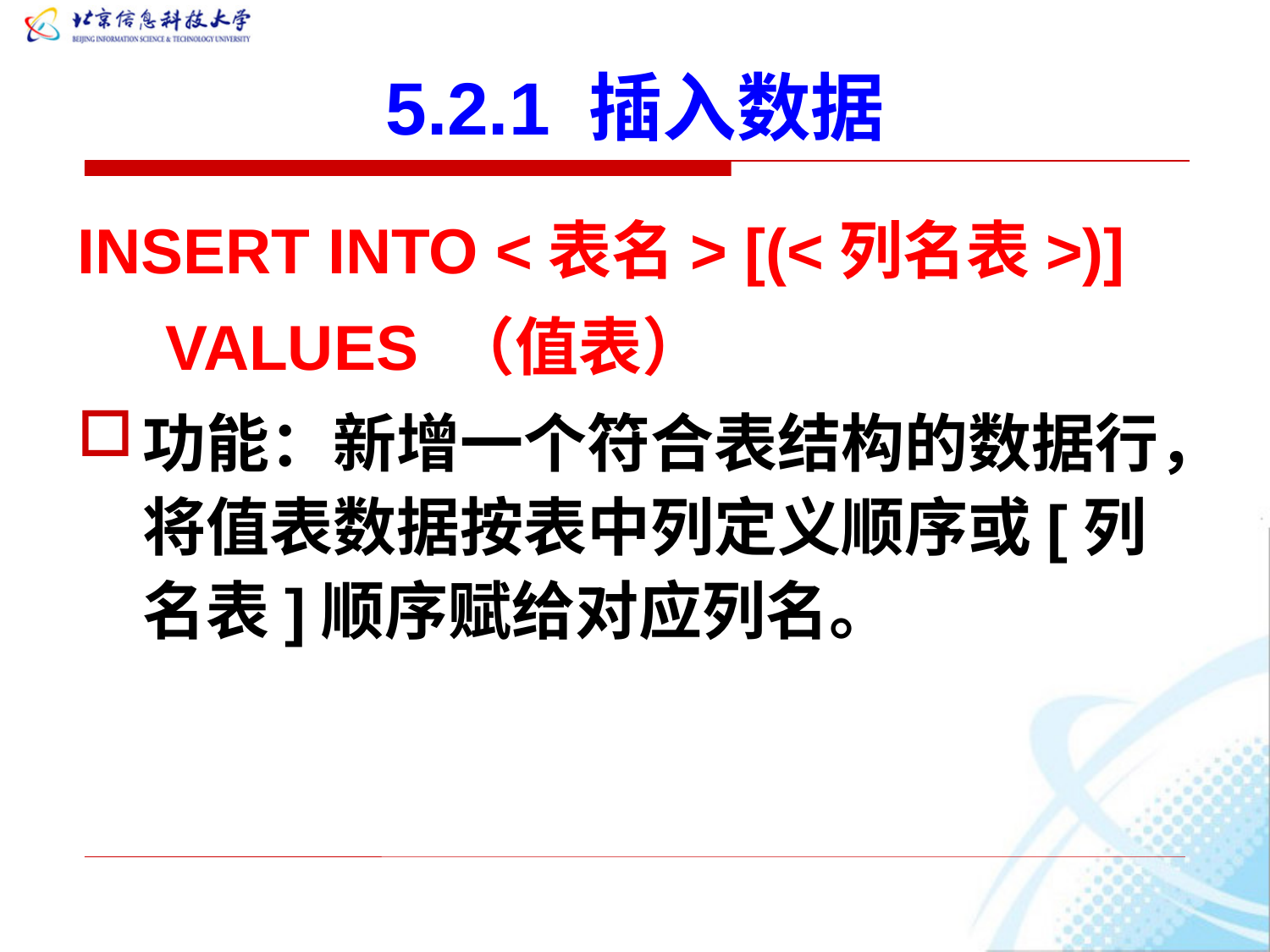

# 5.2.1 插入数据
INSERT INTO <表名> [(<列名表>)]
     VALUES （值表）
功能：新增一个符合表结构的数据行，将值表数据按表中列定义顺序或[列名表]顺序赋给对应列名。

142